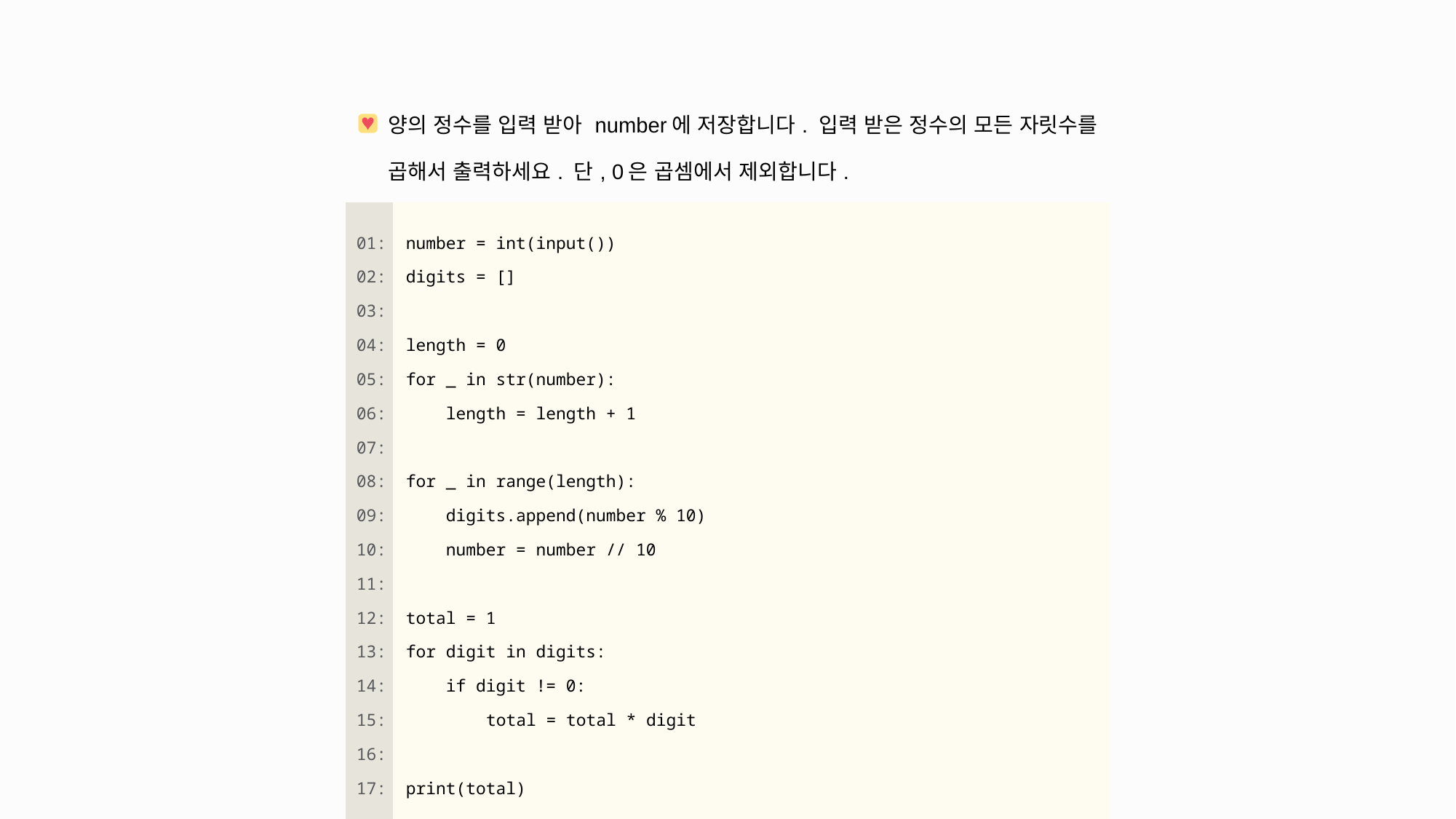

| 양의 정수를 입력 받아 number에 저장합니다. 입력 받은 정수의 모든 자릿수를 곱해서 출력하세요. 단, 0은 곱셈에서 제외합니다. |  |
| --- | --- |
| 01: 02: 03: 04: 05: 06: 07: 08: 09: 10: 11: 12: 13: 14: 15: 16: 17: | number = int(input()) digits = [] length = 0 for \_ in str(number): length = length + 1 for \_ in range(length): digits.append(number % 10) number = number // 10 total = 1 for digit in digits: if digit != 0: total = total \* digit print(total) |